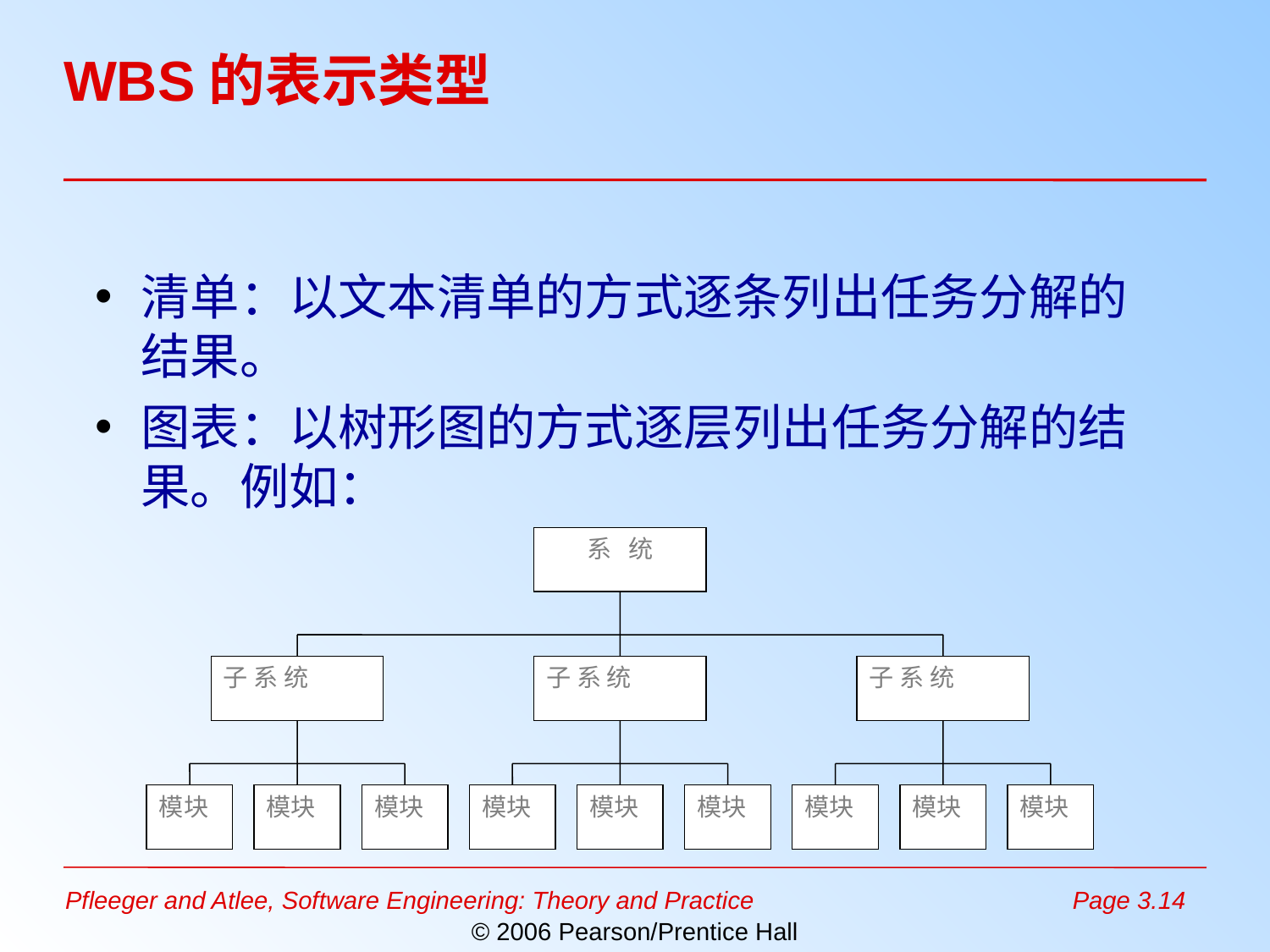

# WBS的表示类型
清单：以文本清单的方式逐条列出任务分解的结果。
图表：以树形图的方式逐层列出任务分解的结果。例如：

系   统

子 系 统
子 系 统
子 系 统

模块
模块
模块

模块

模块

模块

模块

模块

模块